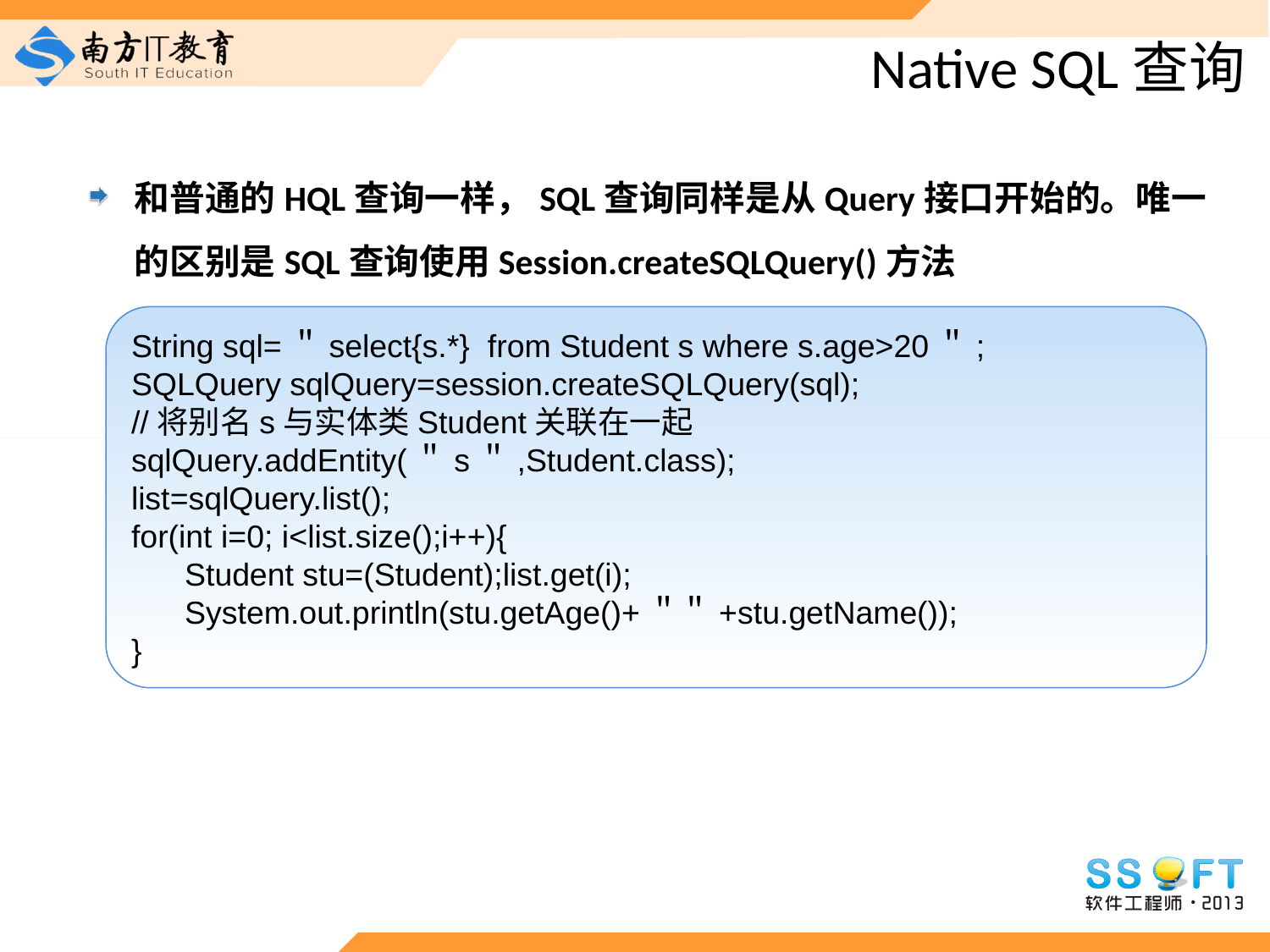

# Native SQL查询
和普通的HQL查询一样，SQL查询同样是从Query接口开始的。唯一的区别是SQL查询使用Session.createSQLQuery()方法

String sql=＂select{s.*}  from Student s where s.age>20＂;
SQLQuery sqlQuery=session.createSQLQuery(sql);
//将别名s与实体类Student关联在一起
sqlQuery.addEntity(＂s＂,Student.class);
list=sqlQuery.list();
for(int i=0; i<list.size();i++){
      Student stu=(Student);list.get(i);
      System.out.println(stu.getAge()+＂＂+stu.getName());
}